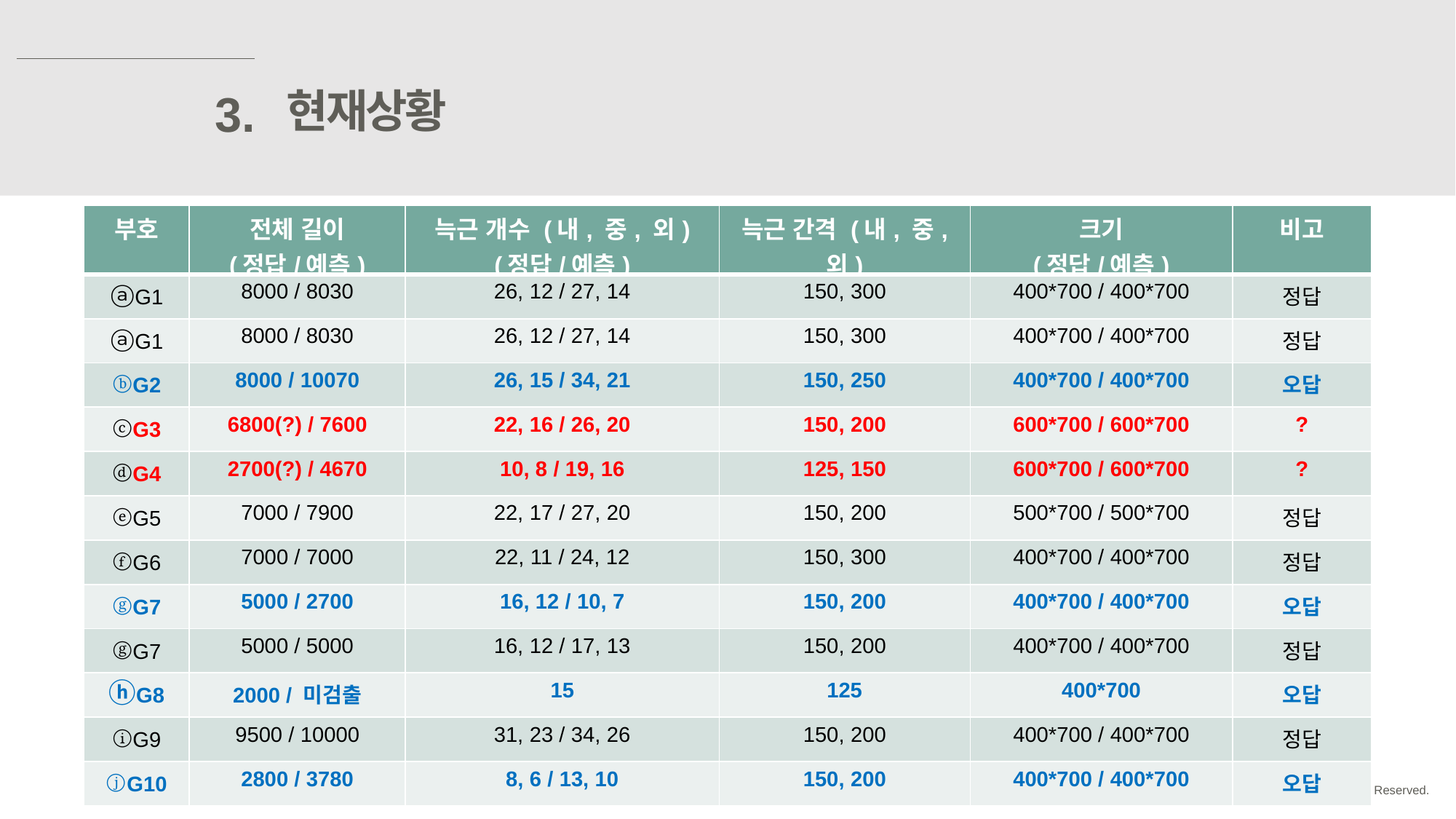

현재상황
3.
| 부호 | 전체 길이 (정답/예측) | 늑근 개수 (내, 중, 외) (정답/예측) | 늑근 간격 (내, 중, 외) | 크기 (정답/예측) | 비고 |
| --- | --- | --- | --- | --- | --- |
| ⓐG1 | 8000 / 8030 | 26, 12 / 27, 14 | 150, 300 | 400\*700 / 400\*700 | 정답 |
| ⓐG1 | 8000 / 8030 | 26, 12 / 27, 14 | 150, 300 | 400\*700 / 400\*700 | 정답 |
| ⓑG2 | 8000 / 10070 | 26, 15 / 34, 21 | 150, 250 | 400\*700 / 400\*700 | 오답 |
| ⓒG3 | 6800(?) / 7600 | 22, 16 / 26, 20 | 150, 200 | 600\*700 / 600\*700 | ? |
| ⓓG4 | 2700(?) / 4670 | 10, 8 / 19, 16 | 125, 150 | 600\*700 / 600\*700 | ? |
| ⓔG5 | 7000 / 7900 | 22, 17 / 27, 20 | 150, 200 | 500\*700 / 500\*700 | 정답 |
| ⓕG6 | 7000 / 7000 | 22, 11 / 24, 12 | 150, 300 | 400\*700 / 400\*700 | 정답 |
| ⓖG7 | 5000 / 2700 | 16, 12 / 10, 7 | 150, 200 | 400\*700 / 400\*700 | 오답 |
| ⓖG7 | 5000 / 5000 | 16, 12 / 17, 13 | 150, 200 | 400\*700 / 400\*700 | 정답 |
| ⓗG8 | 2000 / 미검출 | 15 | 125 | 400\*700 | 오답 |
| ⓘG9 | 9500 / 10000 | 31, 23 / 34, 26 | 150, 200 | 400\*700 / 400\*700 | 정답 |
| ⓙG10 | 2800 / 3780 | 8, 6 / 13, 10 | 150, 200 | 400\*700 / 400\*700 | 오답 |